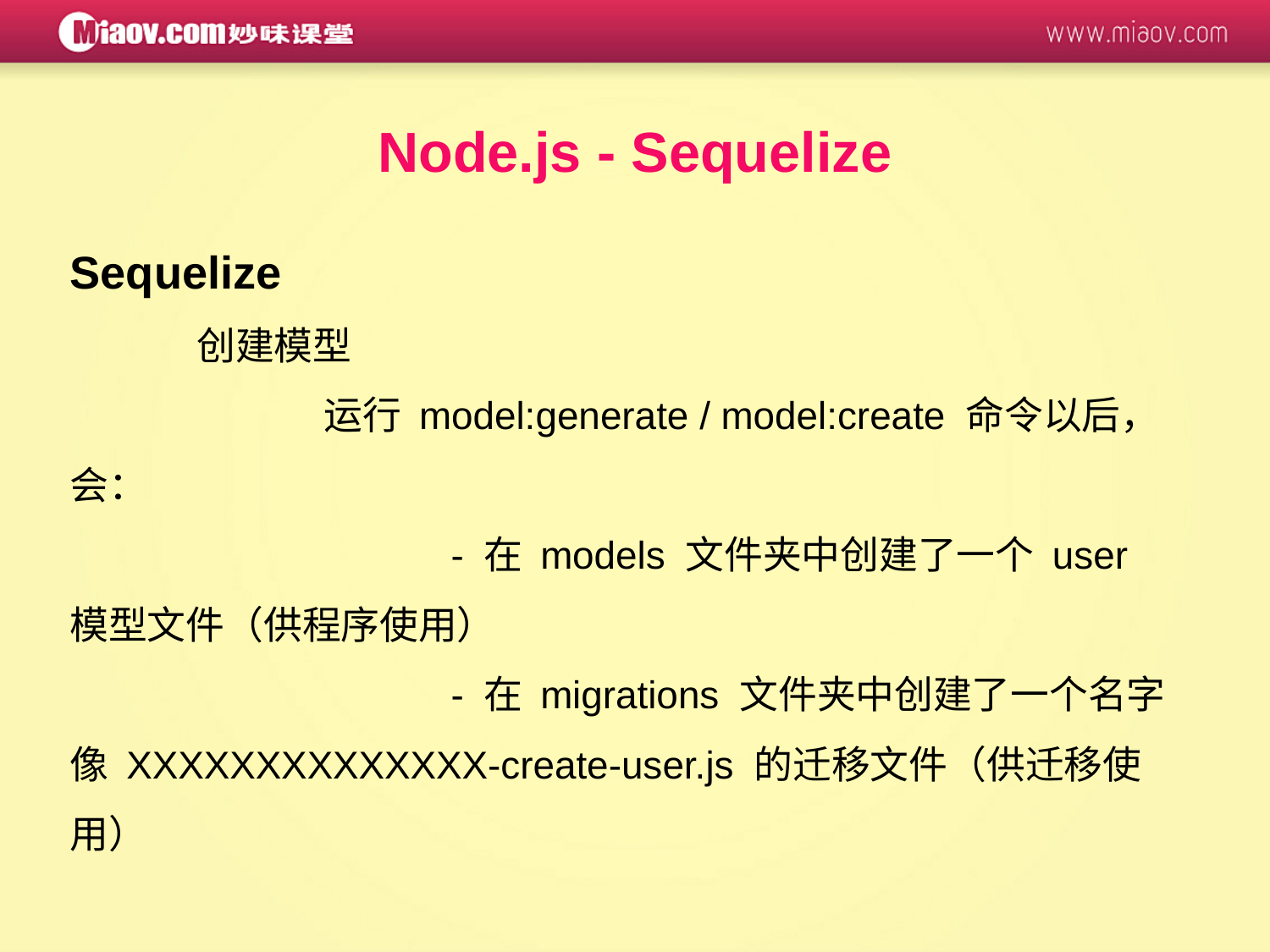

Node.js - Sequelize
Sequelize
	创建模型
		运行 model:generate / model:create 命令以后，会：
			- 在 models 文件夹中创建了一个 user 模型文件（供程序使用）
			- 在 migrations 文件夹中创建了一个名字像 XXXXXXXXXXXXXX-create-user.js 的迁移文件（供迁移使用）